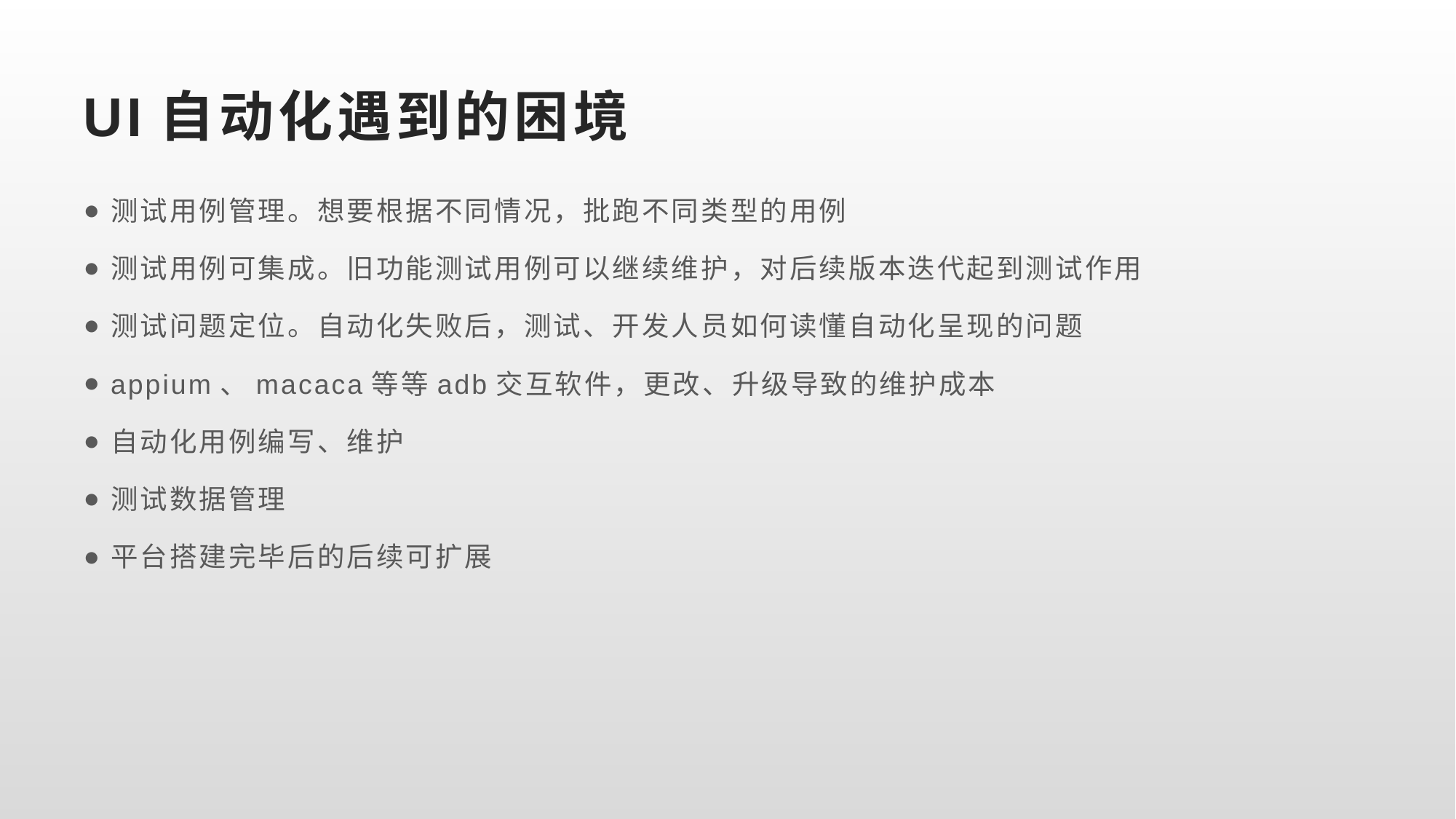

# UI自动化遇到的困境
测试用例管理。想要根据不同情况，批跑不同类型的用例
测试用例可集成。旧功能测试用例可以继续维护，对后续版本迭代起到测试作用
测试问题定位。自动化失败后，测试、开发人员如何读懂自动化呈现的问题
appium、macaca等等adb交互软件，更改、升级导致的维护成本
自动化用例编写、维护
测试数据管理
平台搭建完毕后的后续可扩展